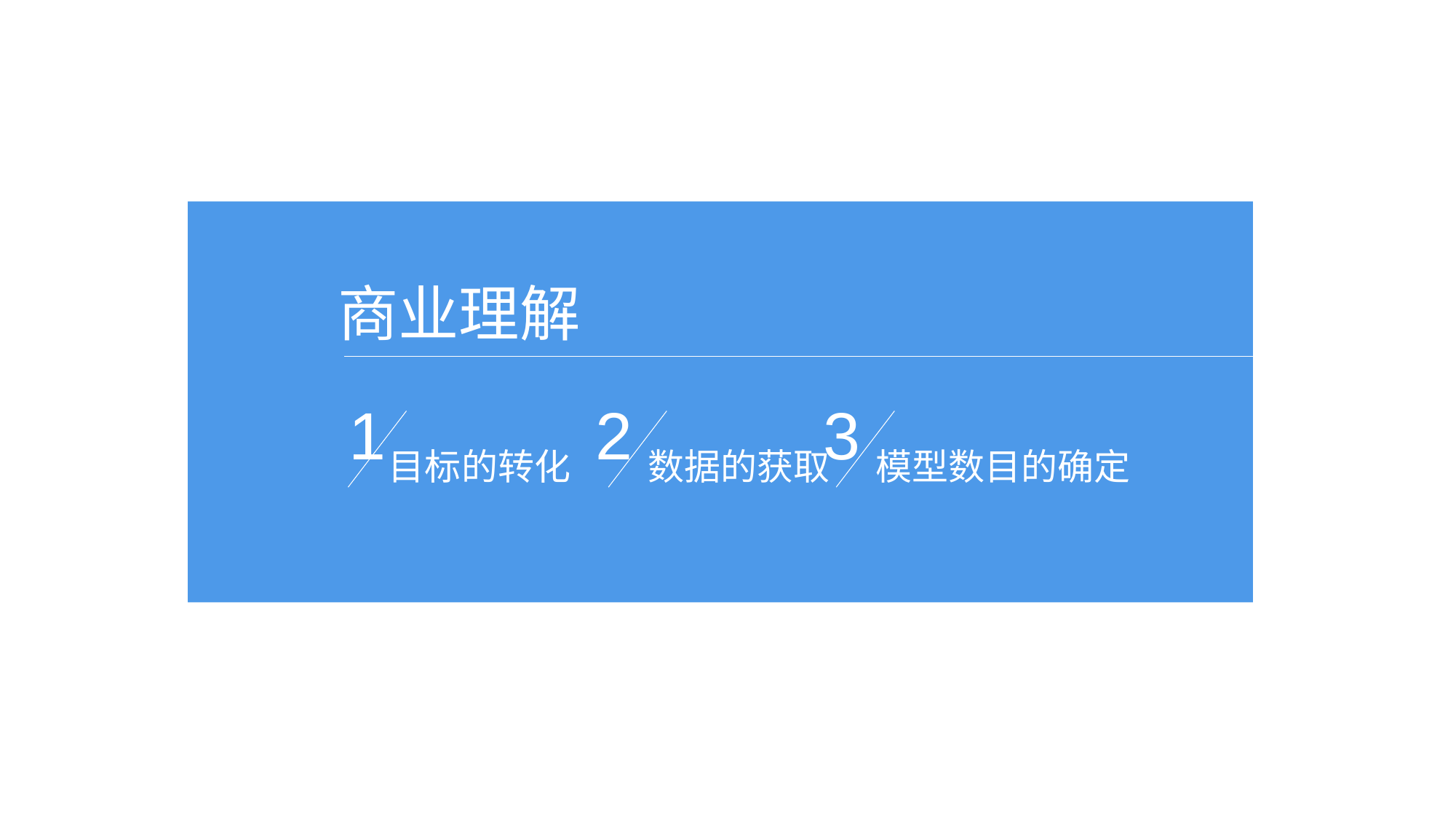

商业理解
1
目标的转化
2

数据的获取
3

模型数目的确定